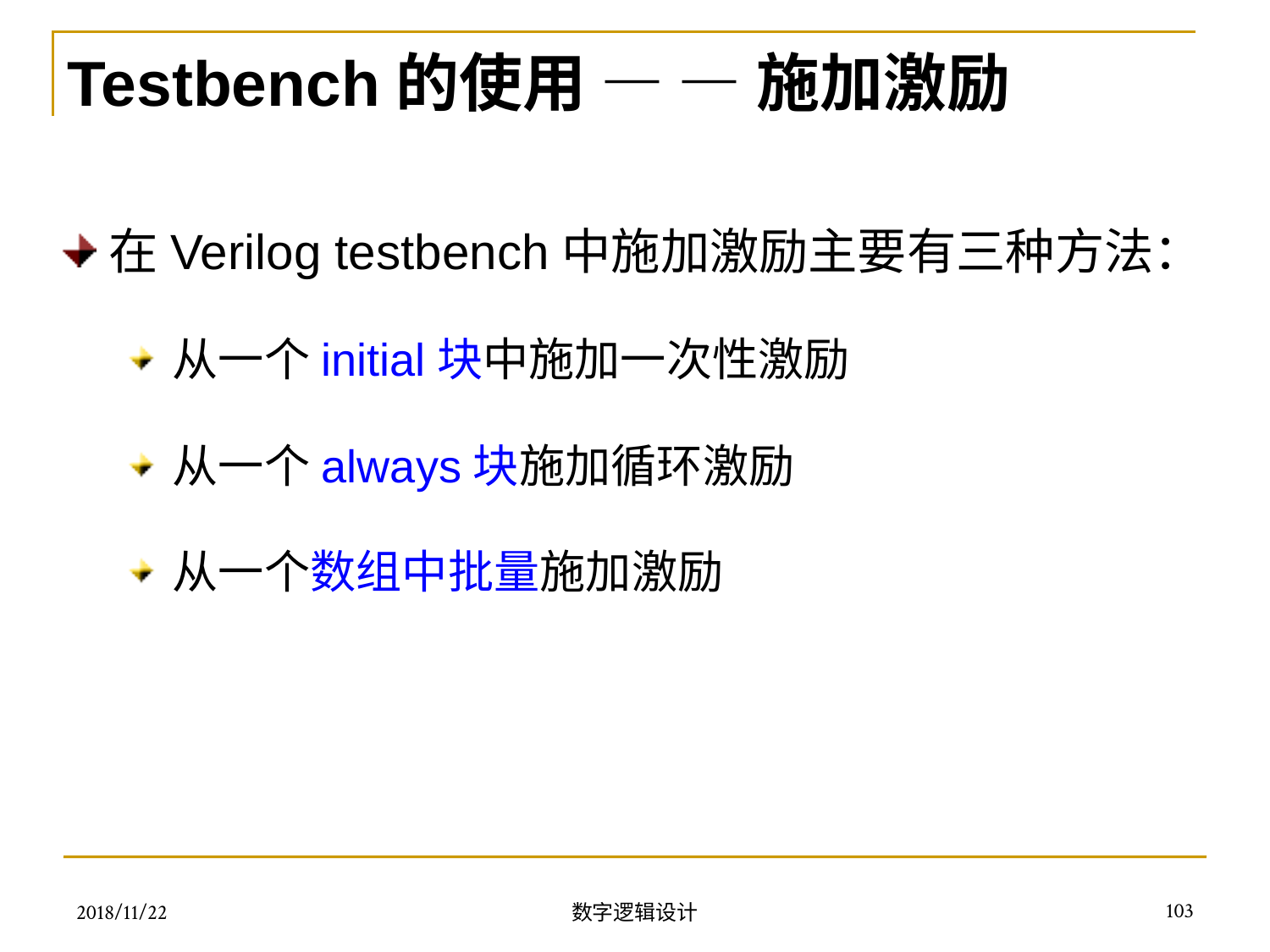

Testbench的使用 — — 施加激励
在Verilog testbench中施加激励主要有三种方法：
从一个initial块中施加一次性激励
从一个always块施加循环激励
从一个数组中批量施加激励

2018/11/22
103
数字逻辑设计